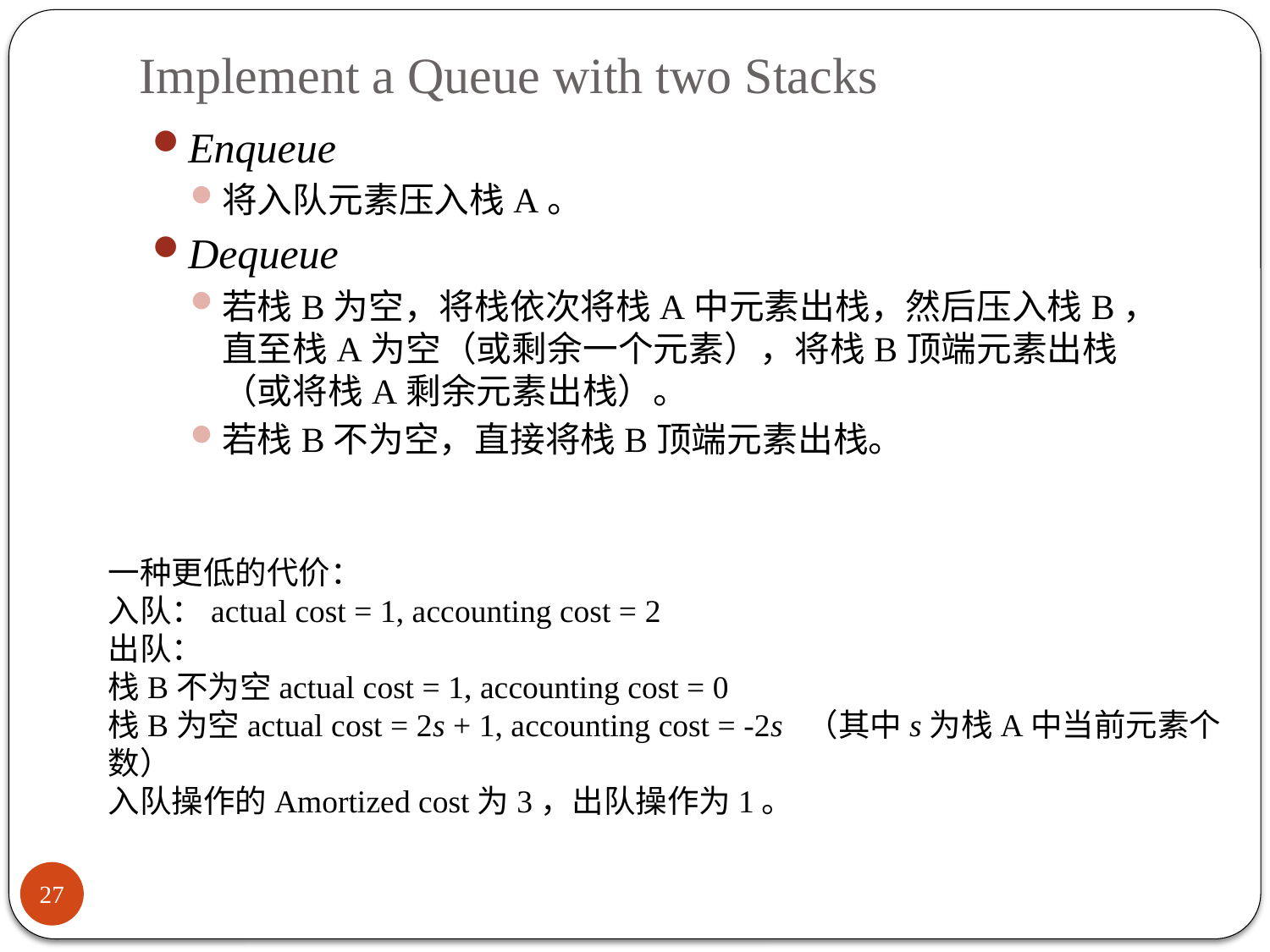

# Implement a Queue with two Stacks
Enqueue
将入队元素压入栈A。
Dequeue
若栈B为空，将栈依次将栈A中元素出栈，然后压入栈B，直至栈A为空（或剩余一个元素），将栈B顶端元素出栈（或将栈A剩余元素出栈）。
若栈B不为空，直接将栈B顶端元素出栈。
一种更低的代价：
入队：actual cost = 1, accounting cost = 2
出队：
栈B不为空actual cost = 1, accounting cost = 0
栈B为空actual cost = 2s + 1, accounting cost = -2s  （其中s为栈A中当前元素个数）
入队操作的Amortized cost为3，出队操作为1。

27